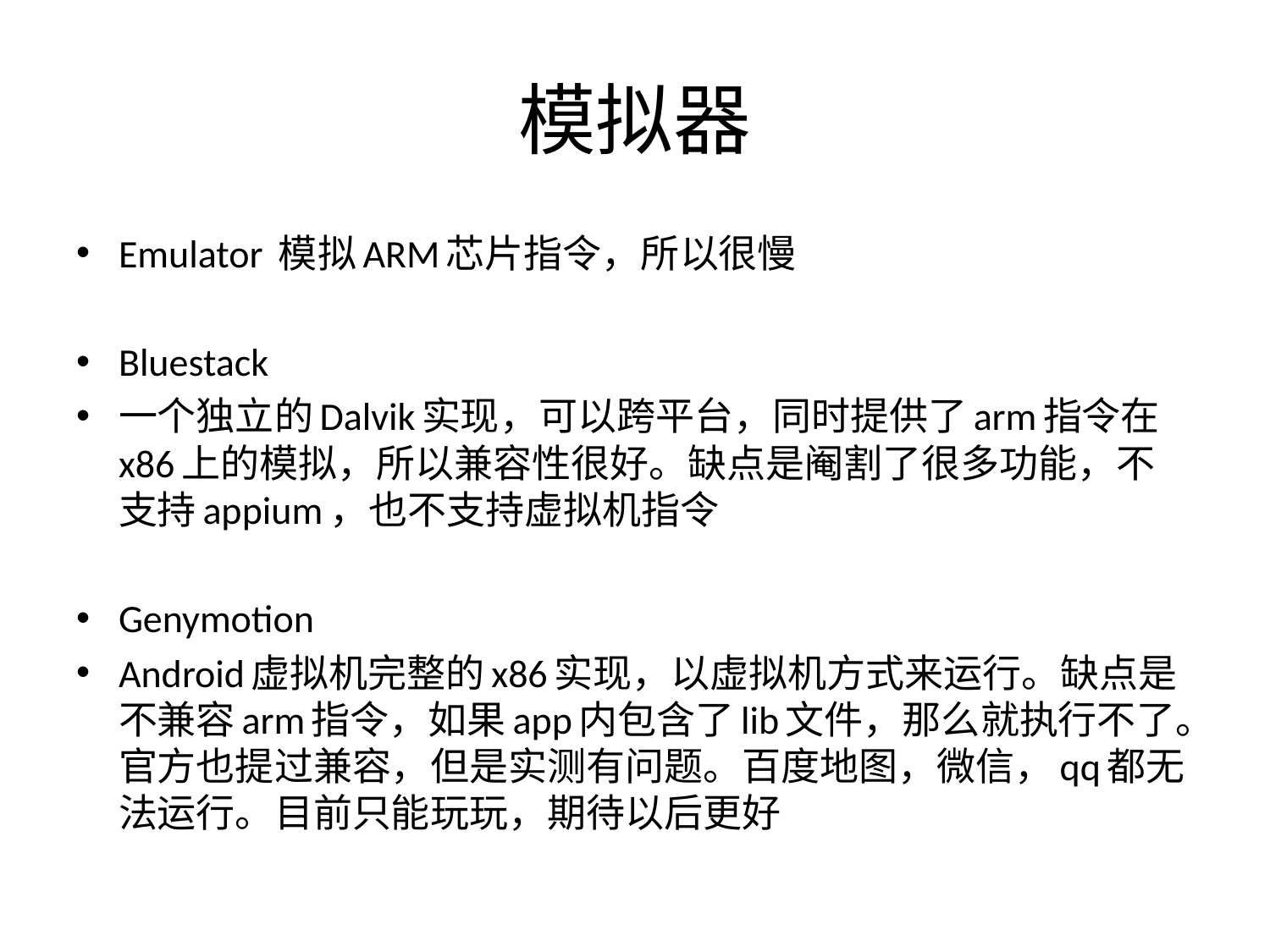

# 模拟器
Emulator 模拟ARM芯片指令，所以很慢

Bluestack
一个独立的Dalvik实现，可以跨平台，同时提供了arm指令在x86上的模拟，所以兼容性很好。缺点是阉割了很多功能，不支持appium，也不支持虚拟机指令

Genymotion
Android虚拟机完整的x86实现，以虚拟机方式来运行。缺点是不兼容arm指令，如果app内包含了lib文件，那么就执行不了。官方也提过兼容，但是实测有问题。百度地图，微信，qq都无法运行。目前只能玩玩，期待以后更好